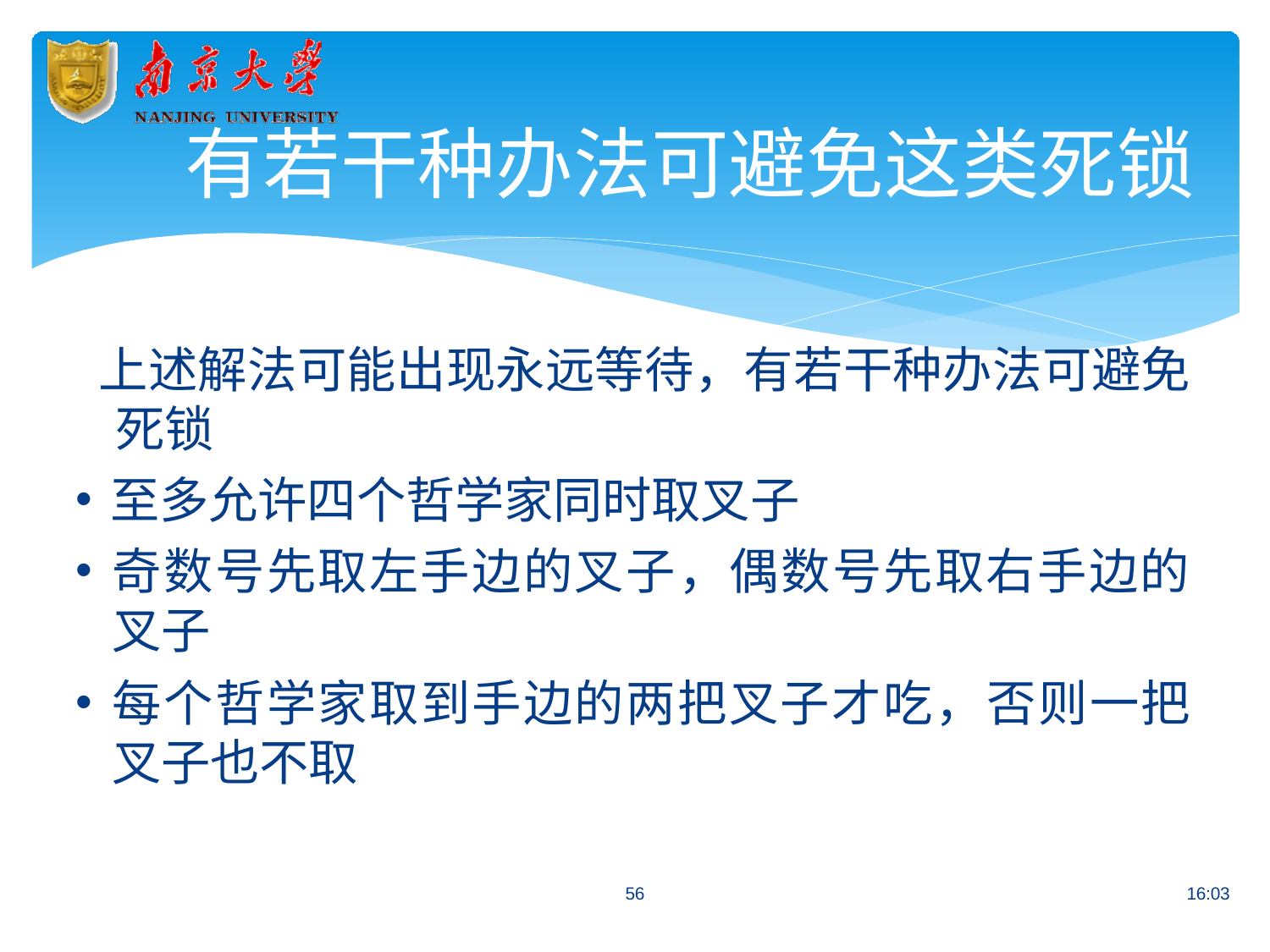

# 有若干种办法可避免这类死锁

上述解法可能出现永远等待，有若干种办法可避免 死锁
至多允许四个哲学家同时取叉子
奇数号先取左手边的叉子，偶数号先取右手边的 叉子
每个哲学家取到手边的两把叉子才吃，否则一把 叉子也不取
56
16:03